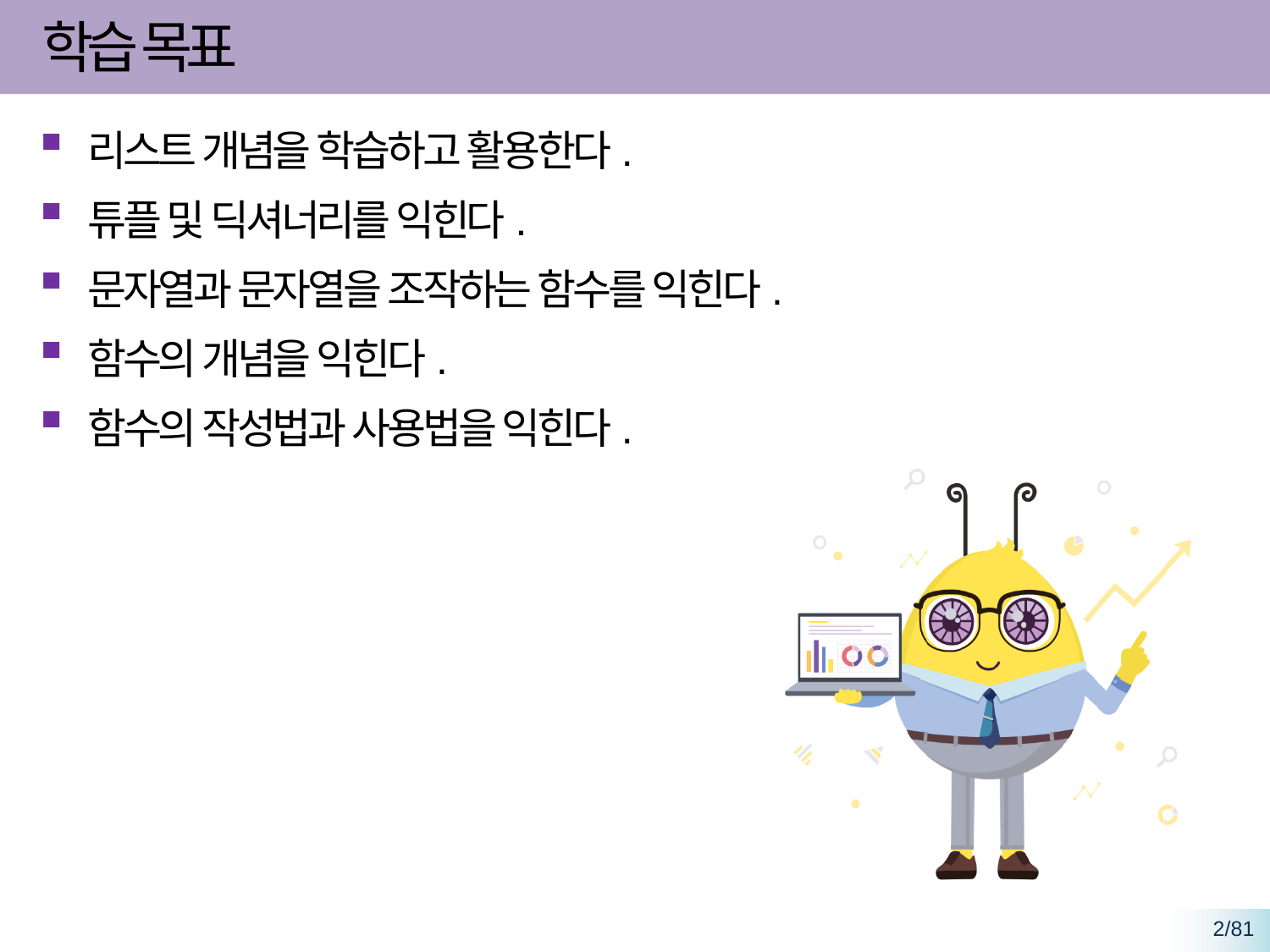

리스트 개념을 학습하고 활용한다.
튜플 및 딕셔너리를 익힌다.
문자열과 문자열을 조작하는 함수를 익힌다.
함수의 개념을 익힌다.
함수의 작성법과 사용법을 익힌다.